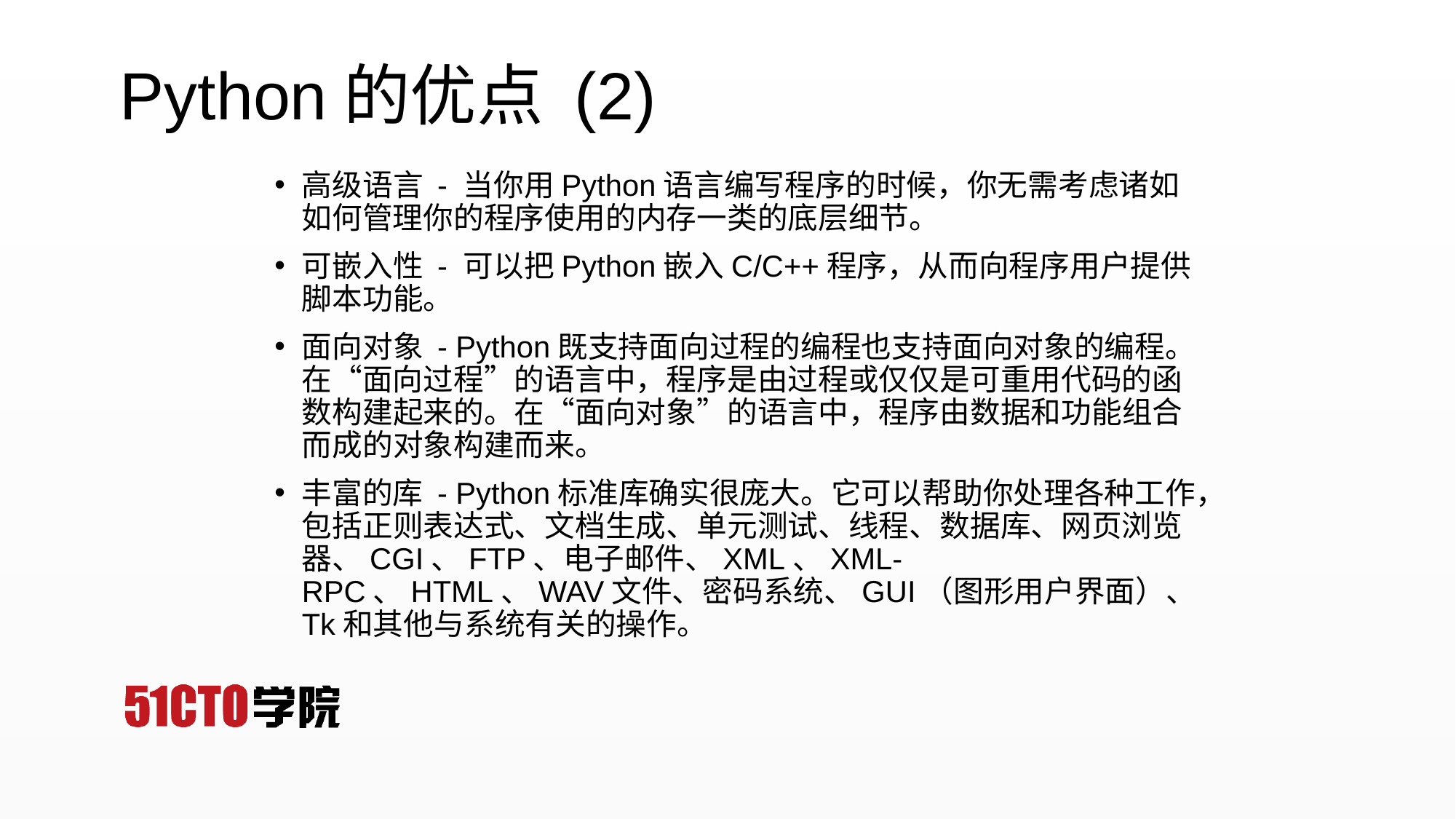

# Python的优点 (2)
高级语言 - 当你用Python语言编写程序的时候，你无需考虑诸如如何管理你的程序使用的内存一类的底层细节。
可嵌入性 - 可以把Python嵌入C/C++程序，从而向程序用户提供脚本功能。
面向对象 - Python既支持面向过程的编程也支持面向对象的编程。在“面向过程”的语言中，程序是由过程或仅仅是可重用代码的函数构建起来的。在“面向对象”的语言中，程序由数据和功能组合而成的对象构建而来。
丰富的库 - Python标准库确实很庞大。它可以帮助你处理各种工作，包括正则表达式、文档生成、单元测试、线程、数据库、网页浏览器、CGI、FTP、电子邮件、XML、XML-RPC、HTML、WAV文件、密码系统、GUI（图形用户界面）、Tk和其他与系统有关的操作。